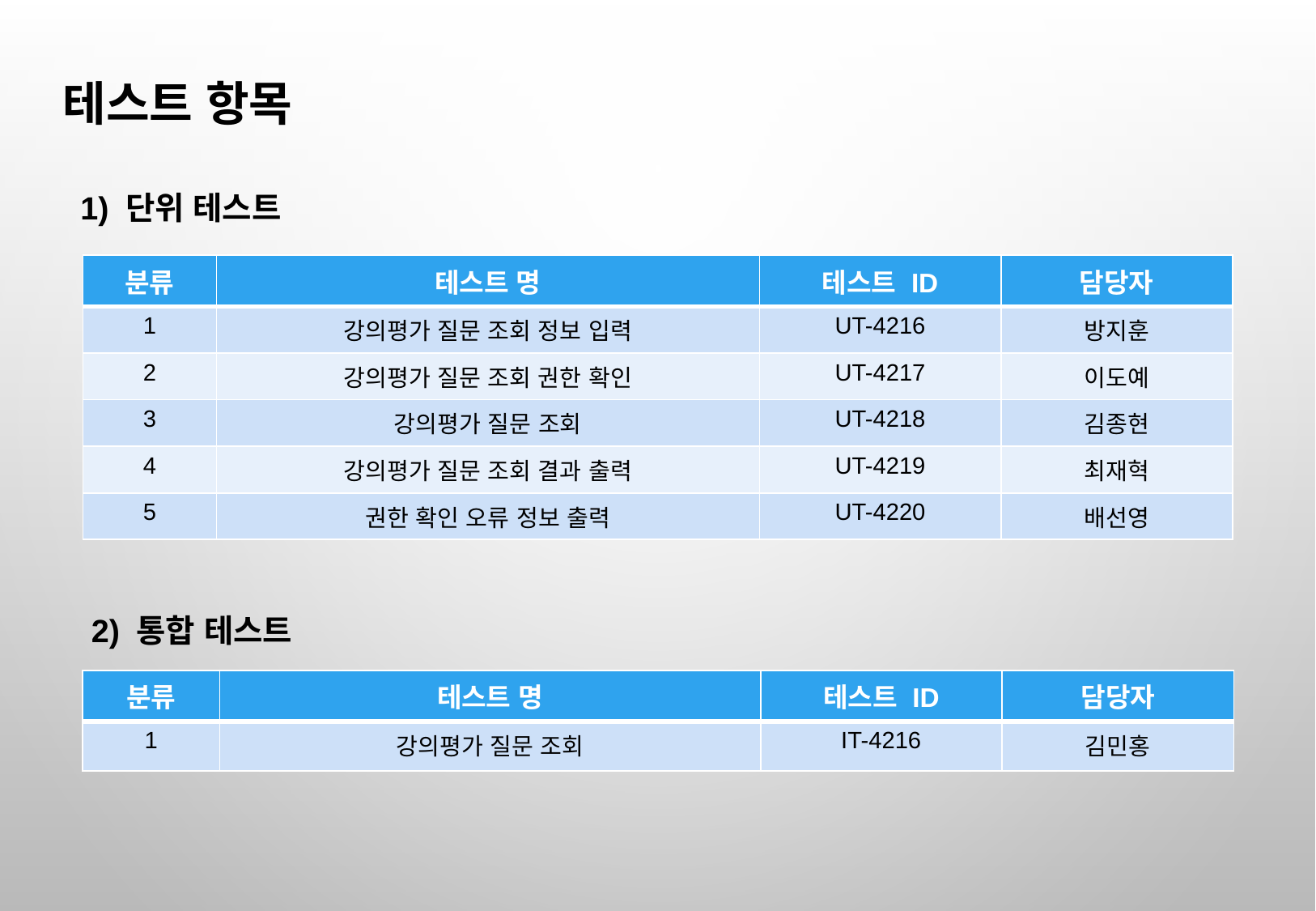

테스트 항목
1) 단위 테스트
| 분류 | 테스트 명 | 테스트 ID | 담당자 |
| --- | --- | --- | --- |
| 1 | 강의평가 질문 조회 정보 입력 | UT-4216 | 방지훈 |
| 2 | 강의평가 질문 조회 권한 확인 | UT-4217 | 이도예 |
| 3 | 강의평가 질문 조회 | UT-4218 | 김종현 |
| 4 | 강의평가 질문 조회 결과 출력 | UT-4219 | 최재혁 |
| 5 | 권한 확인 오류 정보 출력 | UT-4220 | 배선영 |
2) 통합 테스트
| 분류 | 테스트 명 | 테스트 ID | 담당자 |
| --- | --- | --- | --- |
| 1 | 강의평가 질문 조회 | IT-4216 | 김민홍 |
40